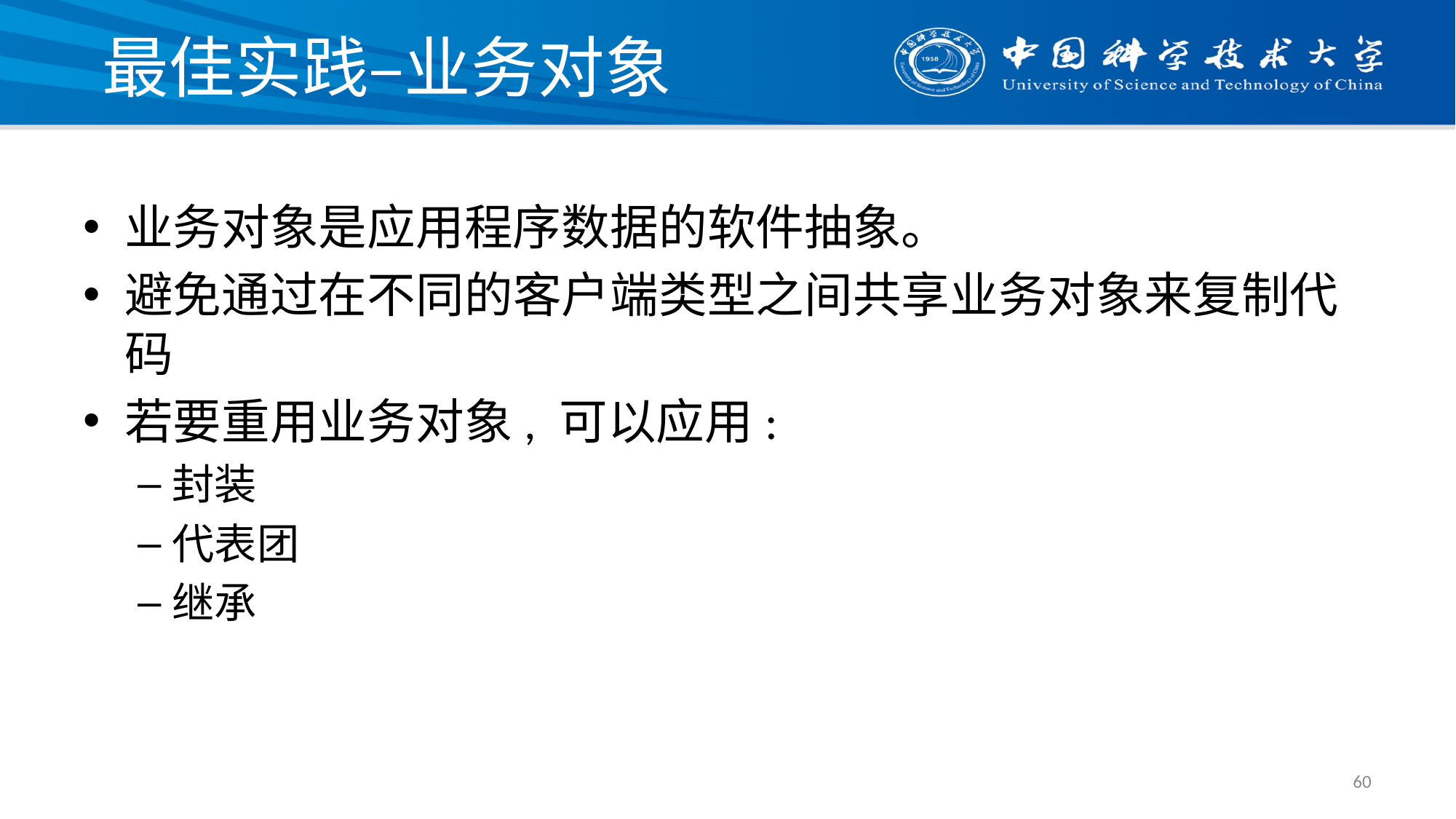

# 最佳实践–业务对象
业务对象是应用程序数据的软件抽象。
避免通过在不同的客户端类型之间共享业务对象来复制代码
若要重用业务对象, 可以应用:
封装
代表团
继承
60